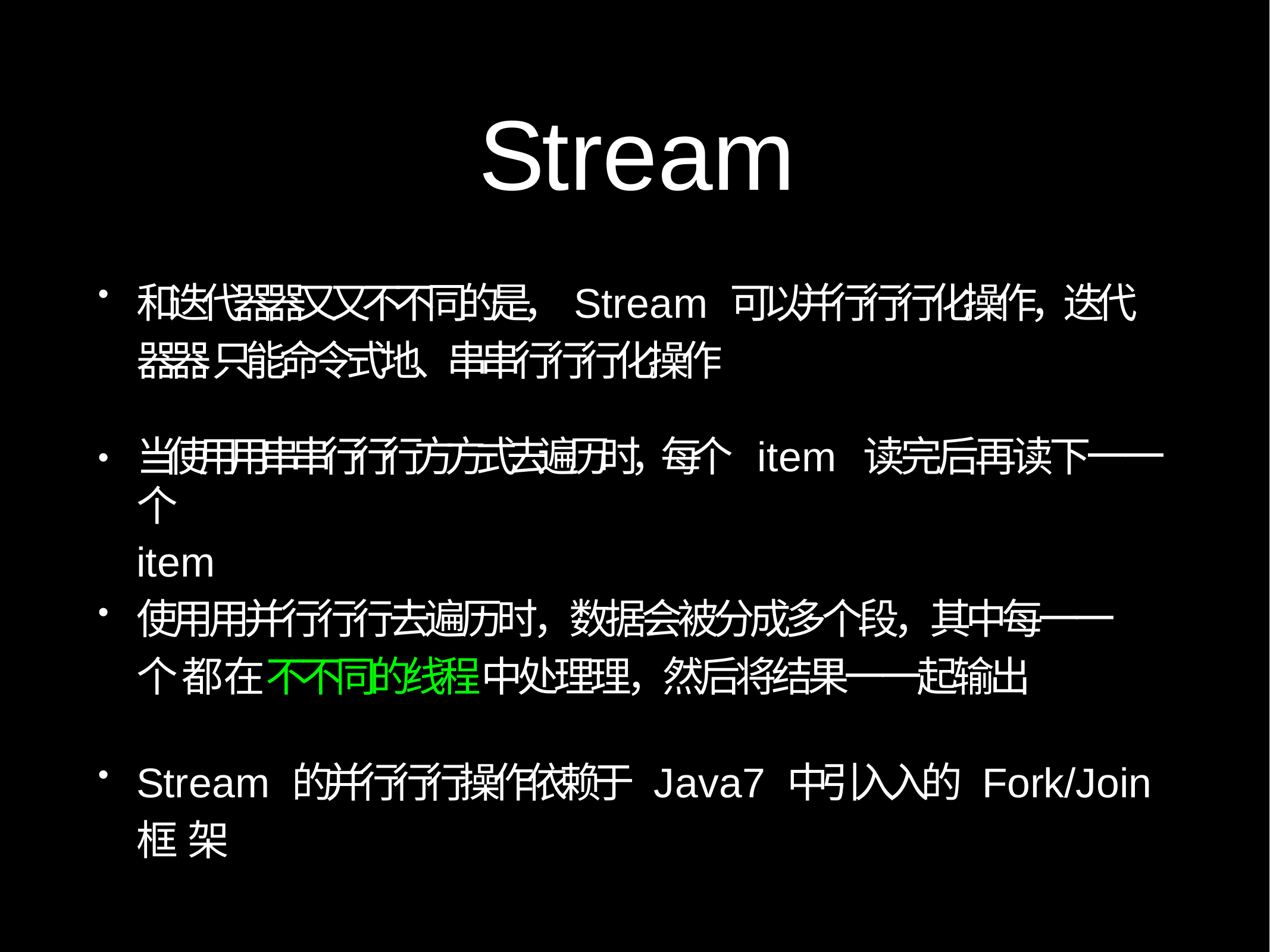

# Stream
和迭代器器⼜又不不同的是，Stream 可以并⾏行行化操作，迭代器器 只能命令式地、串串⾏行行化操作
•
当使⽤用串串⾏行行⽅方式去遍历时，每个 item 读完后再读下⼀一个
item
•
使⽤用并⾏行行去遍历时，数据会被分成多个段，其中每⼀一个 都在不不同的线程中处理理，然后将结果⼀一起输出
•
Stream 的并⾏行行操作依赖于 Java7 中引⼊入的 Fork/Join 框 架
•